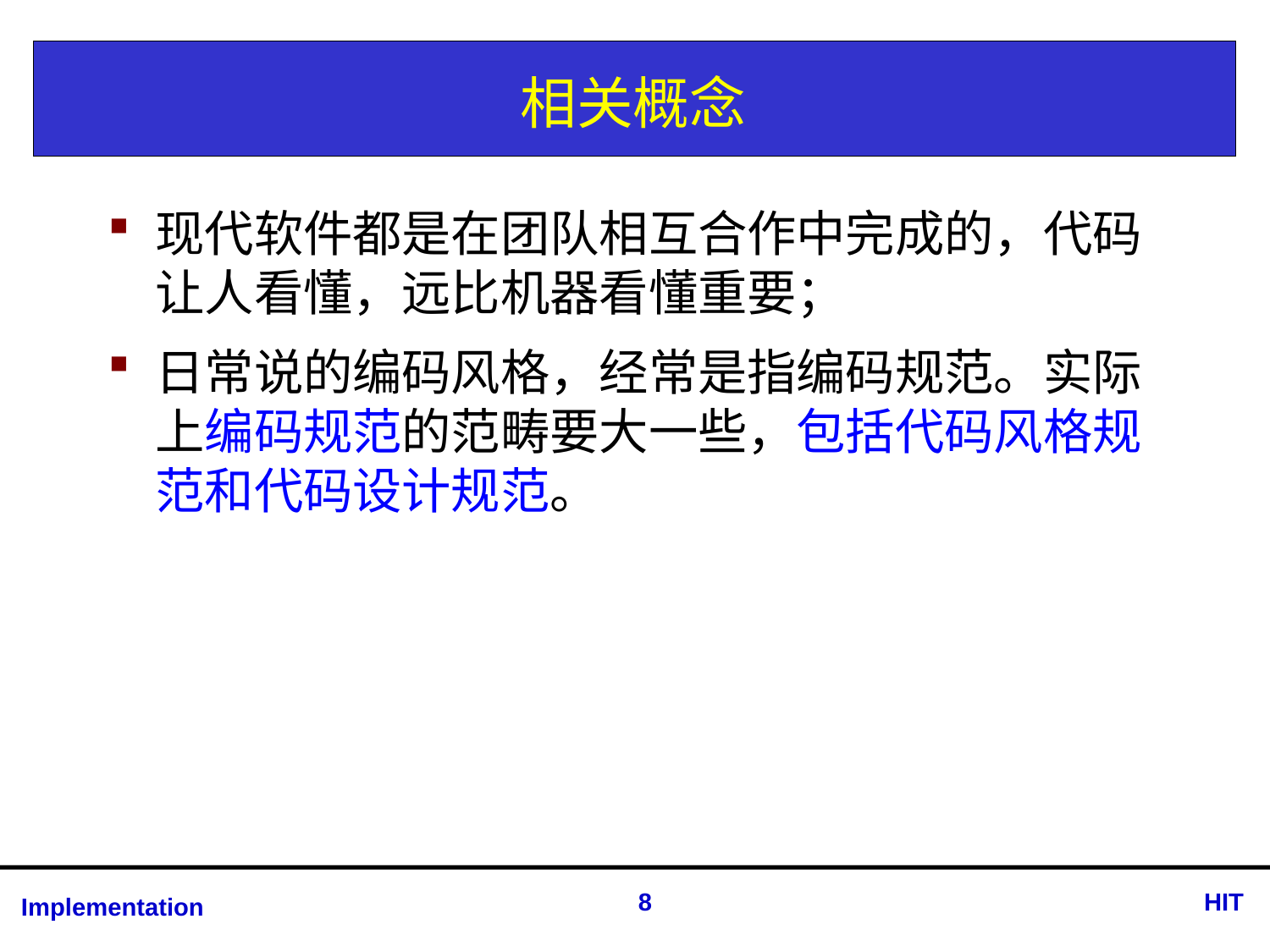

# 相关概念
现代软件都是在团队相互合作中完成的，代码让人看懂，远比机器看懂重要；
日常说的编码风格，经常是指编码规范。实际上编码规范的范畴要大一些，包括代码风格规范和代码设计规范。